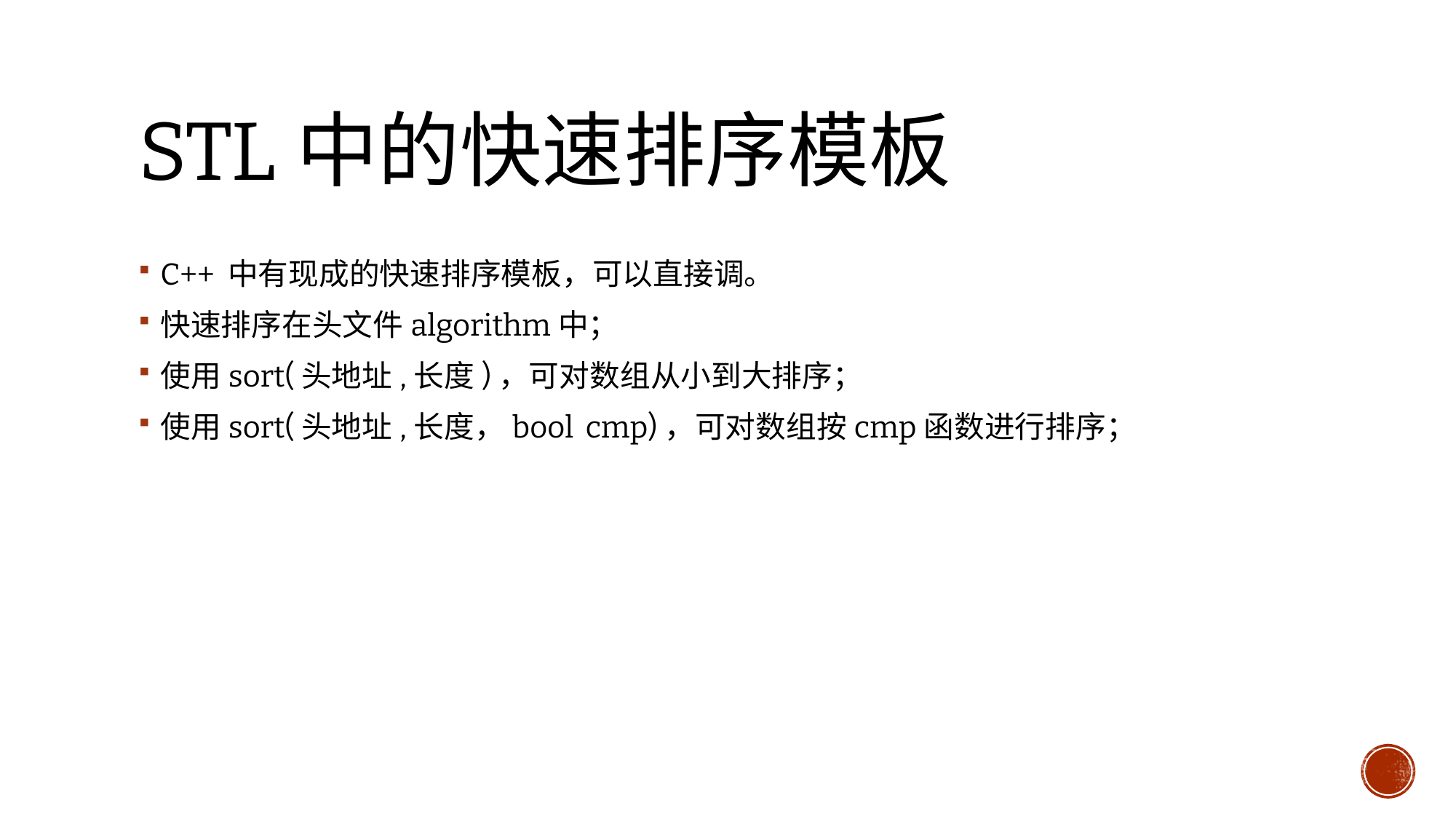

# STL中的快速排序模板
C++ 中有现成的快速排序模板，可以直接调。
快速排序在头文件algorithm中；
使用sort(头地址,长度)，可对数组从小到大排序；
使用sort(头地址,长度，bool  cmp)，可对数组按cmp函数进行排序；